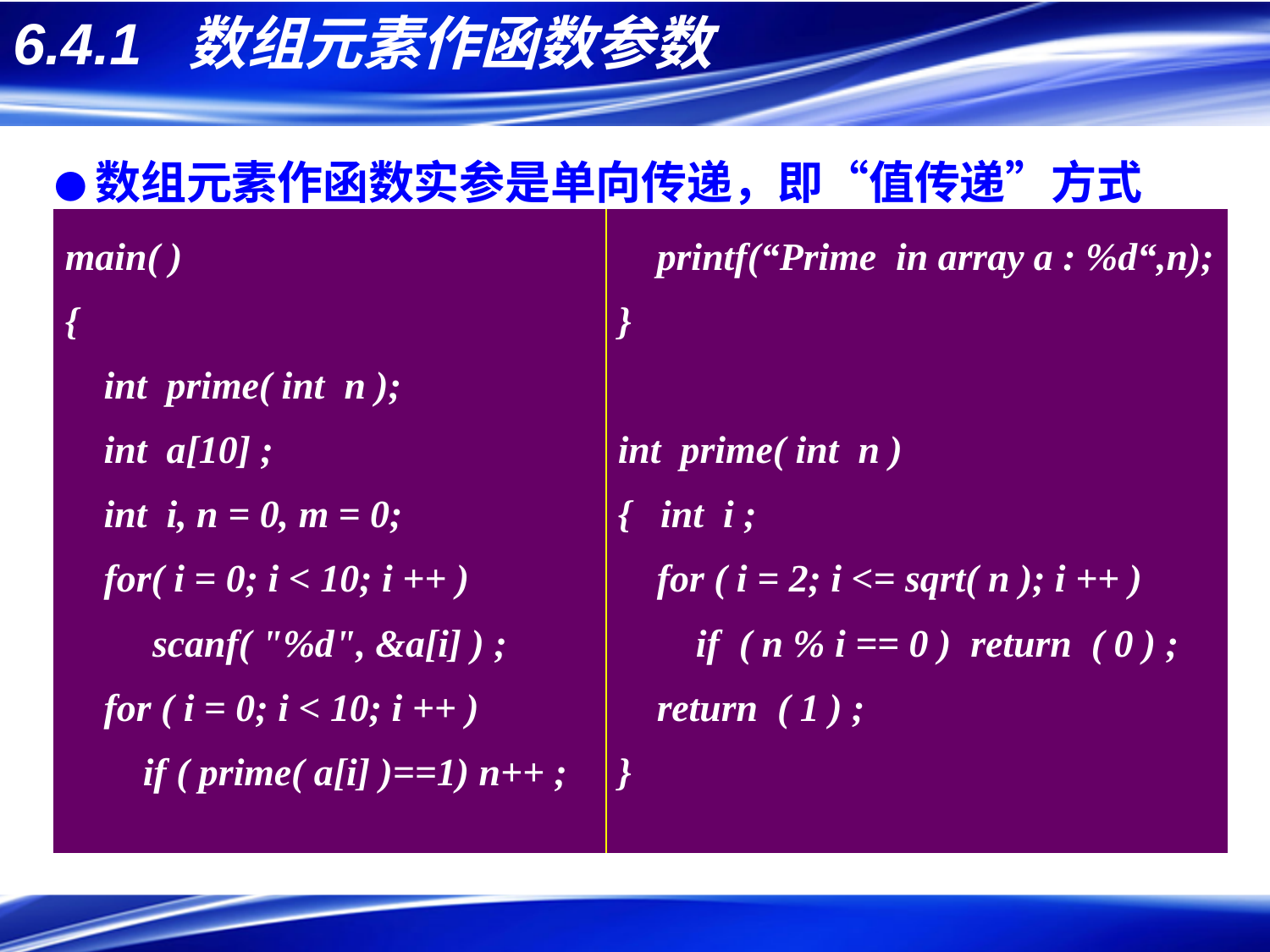

# 6.4.1  数组元素作函数参数
●数组元素作函数实参是单向传递，即“值传递”方式
| main( ) { int prime( int n ); int a[10] ; int i, n = 0, m = 0; for( i = 0; i < 10; i ++ ) scanf( "%d", &a[i] ) ; for ( i = 0; i < 10; i ++ ) if ( prime( a[i] )==1) n++ ; | printf(“Prime in array a : %d“,n); } int prime( int n ) { int i ; for ( i = 2; i <= sqrt( n ); i ++ ) if ( n % i == 0 ) return ( 0 ) ; return ( 1 ) ; } |
| --- | --- |